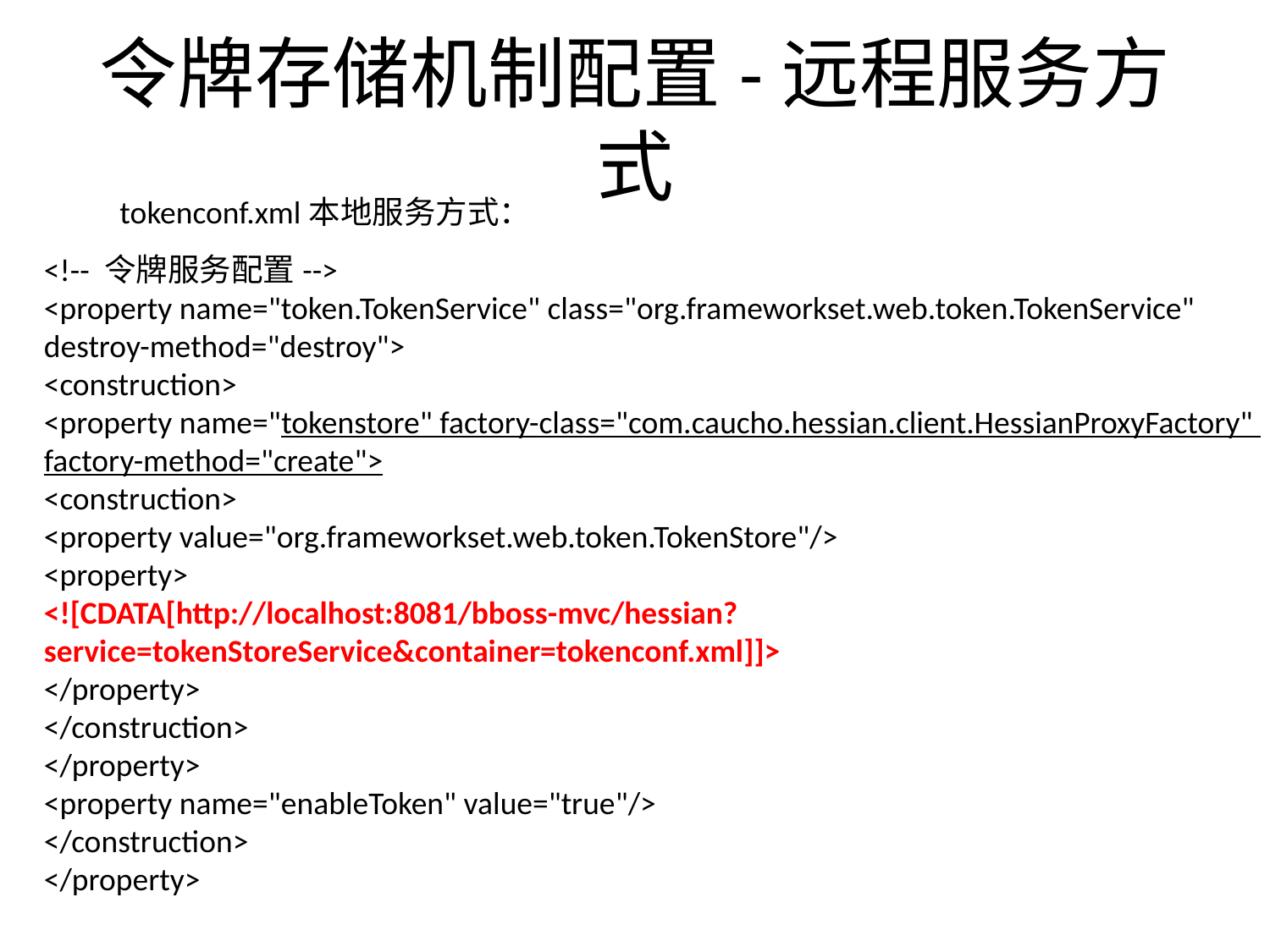

# 令牌存储机制配置-远程服务方式
tokenconf.xml本地服务方式：
<!-- 令牌服务配置-->
<property name="token.TokenService" class="org.frameworkset.web.token.TokenService"
destroy-method="destroy">
<construction>
<property name="tokenstore" factory-class="com.caucho.hessian.client.HessianProxyFactory"
factory-method="create">
<construction>
<property value="org.frameworkset.web.token.TokenStore"/>
<property>
<![CDATA[http://localhost:8081/bboss-mvc/hessian?
service=tokenStoreService&container=tokenconf.xml]]>
</property>
</construction>
</property>
<property name="enableToken" value="true"/>
</construction>
</property>